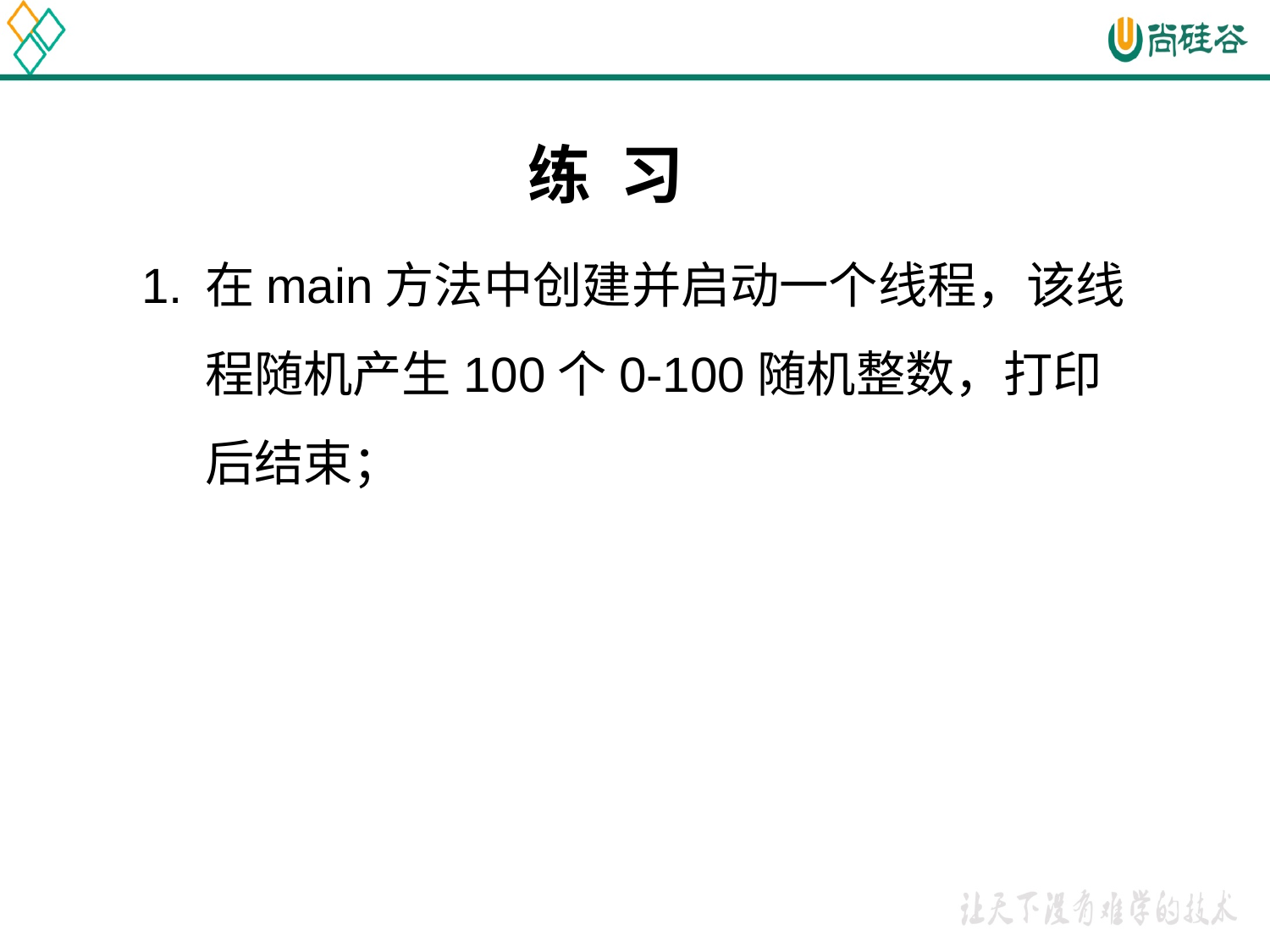

练  习
在main方法中创建并启动一个线程，该线程随机产生100个0-100随机整数，打印后结束；